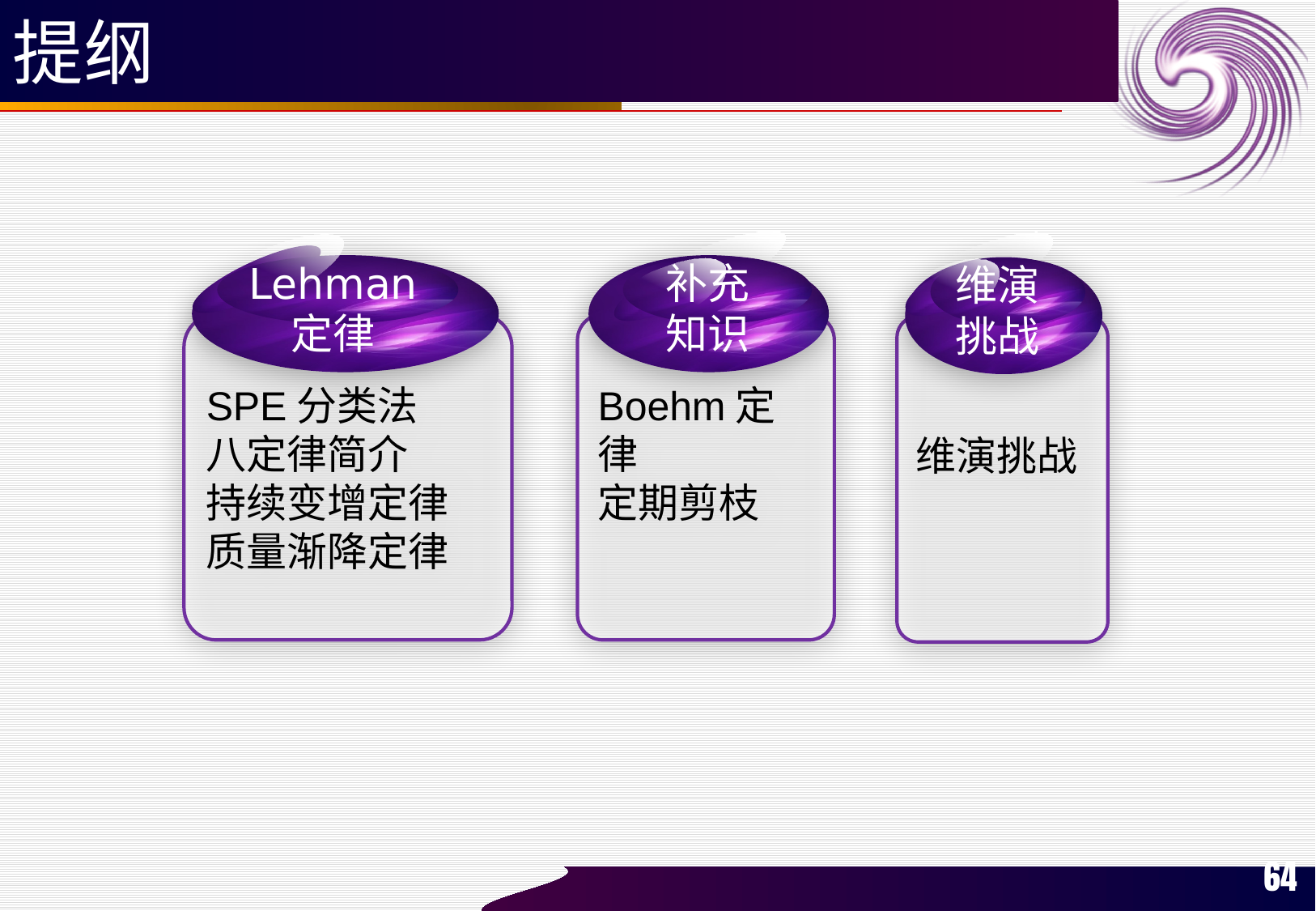

# 提纲
Lehman
定律
补充
知识
维演挑战

SPE分类法
八定律简介
持续变增定律
质量渐降定律
Boehm定律
定期剪枝

维演挑战

64